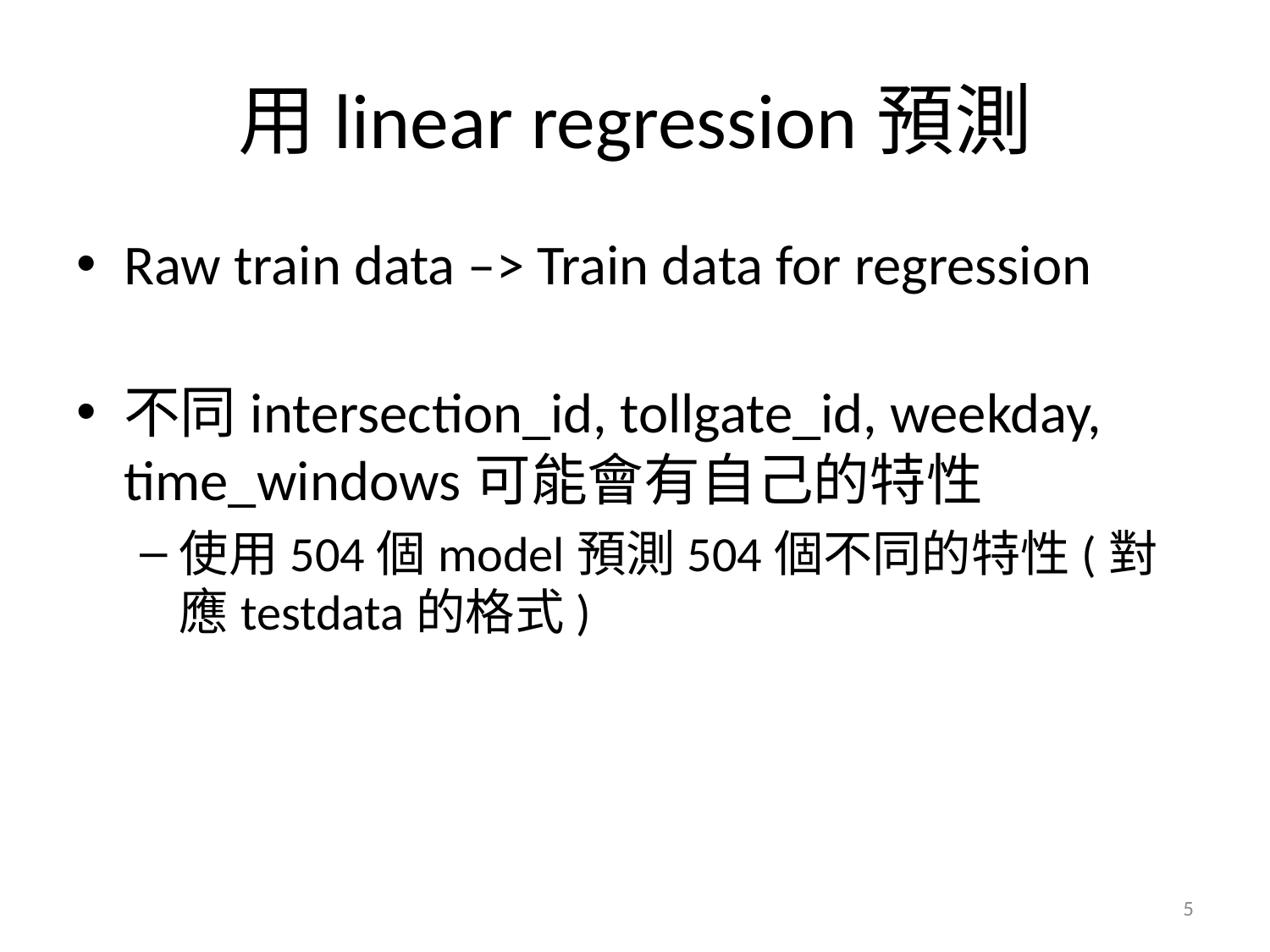

# 用linear regression預測
Raw train data –> Train data for regression

不同intersection_id, tollgate_id, weekday, time_windows可能會有自己的特性
使用504個model預測504個不同的特性(對應testdata的格式)

5